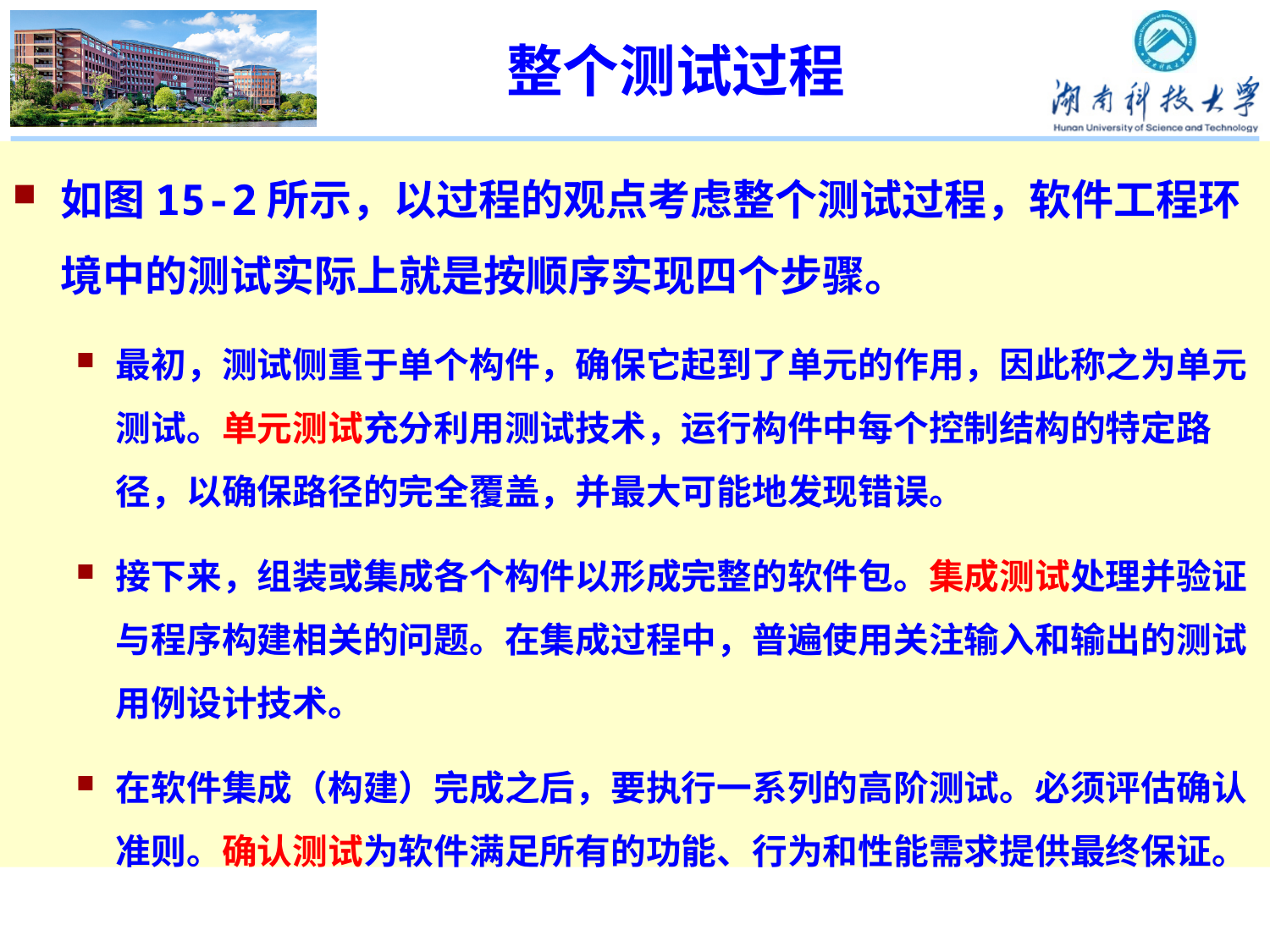

整个测试过程
如图15-2所示，以过程的观点考虑整个测试过程，软件工程环境中的测试实际上就是按顺序实现四个步骤。
最初，测试侧重于单个构件，确保它起到了单元的作用，因此称之为单元测试。单元测试充分利用测试技术，运行构件中每个控制结构的特定路径，以确保路径的完全覆盖，并最大可能地发现错误。
接下来，组装或集成各个构件以形成完整的软件包。集成测试处理并验证与程序构建相关的问题。在集成过程中，普遍使用关注输入和输出的测试用例设计技术。
在软件集成（构建）完成之后，要执行一系列的高阶测试。必须评估确认准则。确认测试为软件满足所有的功能、行为和性能需求提供最终保证。
11